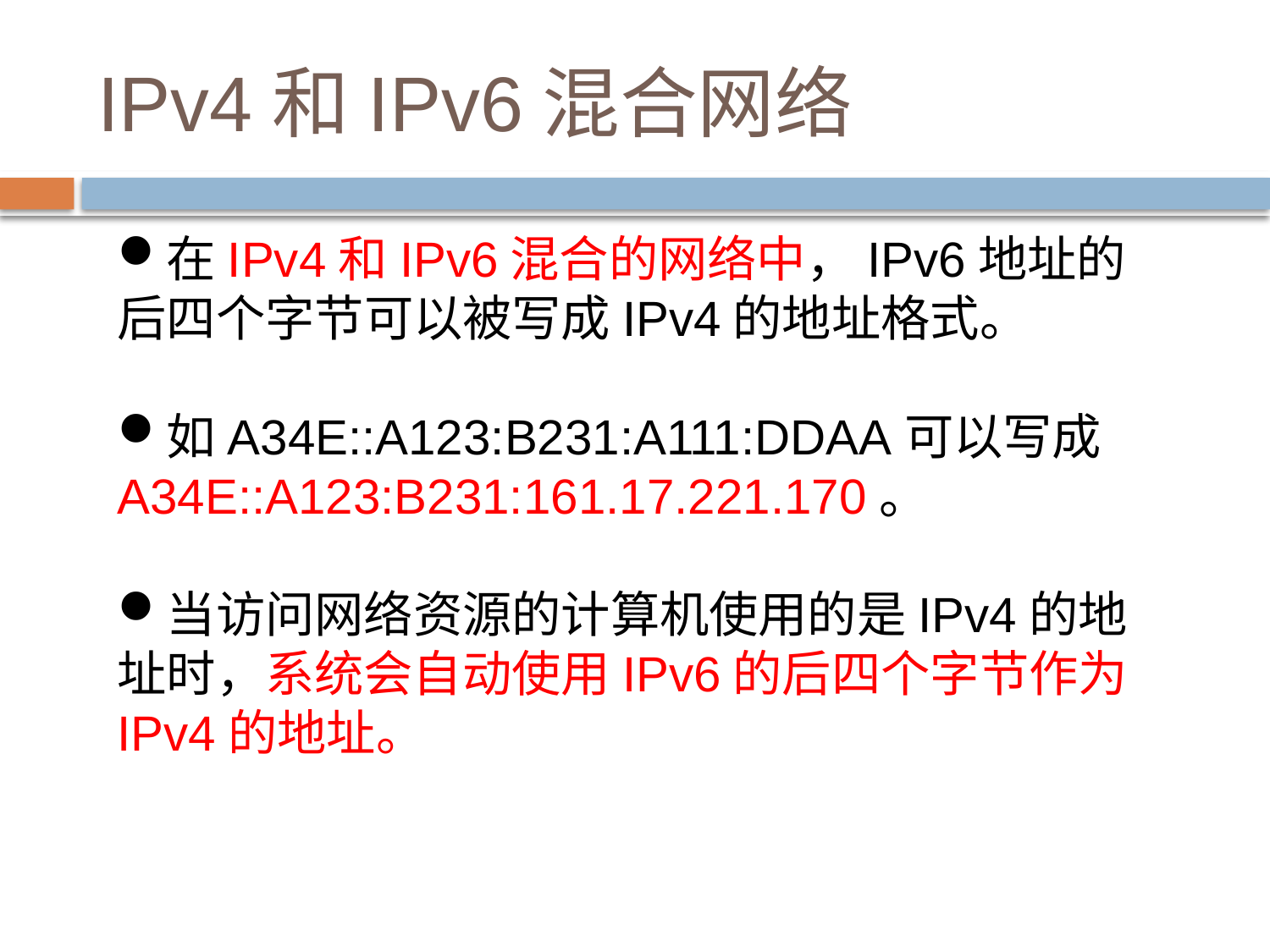

# IPv4和IPv6混合网络
在IPv4和IPv6混合的网络中，IPv6地址的后四个字节可以被写成IPv4的地址格式。

如A34E::A123:B231:A111:DDAA可以写成A34E::A123:B231:161.17.221.170。

当访问网络资源的计算机使用的是IPv4的地址时，系统会自动使用IPv6的后四个字节作为IPv4的地址。